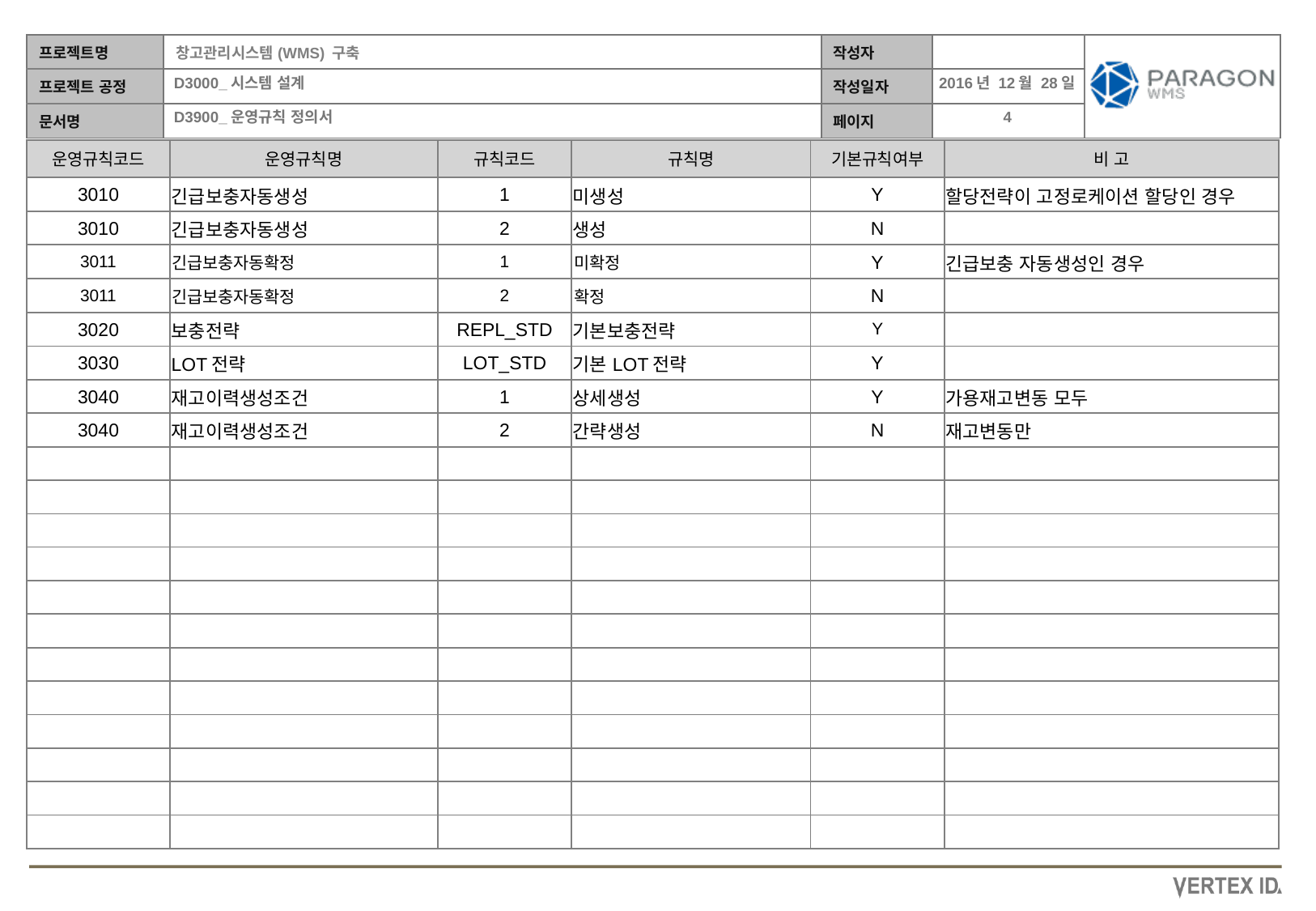

2016년 12월 28일
| 운영규칙코드 | 운영규칙명 | 규칙코드 | 규칙명 | 기본규칙여부 | 비 고 |
| --- | --- | --- | --- | --- | --- |
| 3010 | 긴급보충자동생성 | 1 | 미생성 | Y | 할당전략이 고정로케이션 할당인 경우 |
| --- | --- | --- | --- | --- | --- |
| 3010 | 긴급보충자동생성 | 2 | 생성 | N |  |
| 3011 | 긴급보충자동확정 | 1 | 미확정 | Y | 긴급보충 자동생성인 경우 |
| 3011 | 긴급보충자동확정 | 2 | 확정 | N |  |
| 3020 | 보충전략 | REPL\_STD | 기본보충전략 | Y |  |
| 3030 | LOT전략 | LOT\_STD | 기본LOT전략 | Y |  |
| 3040 | 재고이력생성조건 | 1 | 상세생성 | Y | 가용재고변동 모두 |
| 3040 | 재고이력생성조건 | 2 | 간략생성 | N | 재고변동만 |
|  |  |  |  |  |  |
|  |  |  |  |  |  |
|  |  |  |  |  |  |
|  |  |  |  |  |  |
|  |  |  |  |  |  |
|  |  |  |  |  |  |
|  |  |  |  |  |  |
|  |  |  |  |  |  |
|  |  |  |  |  |  |
|  |  |  |  |  |  |
|  |  |  |  |  |  |
|  |  |  |  |  |  |